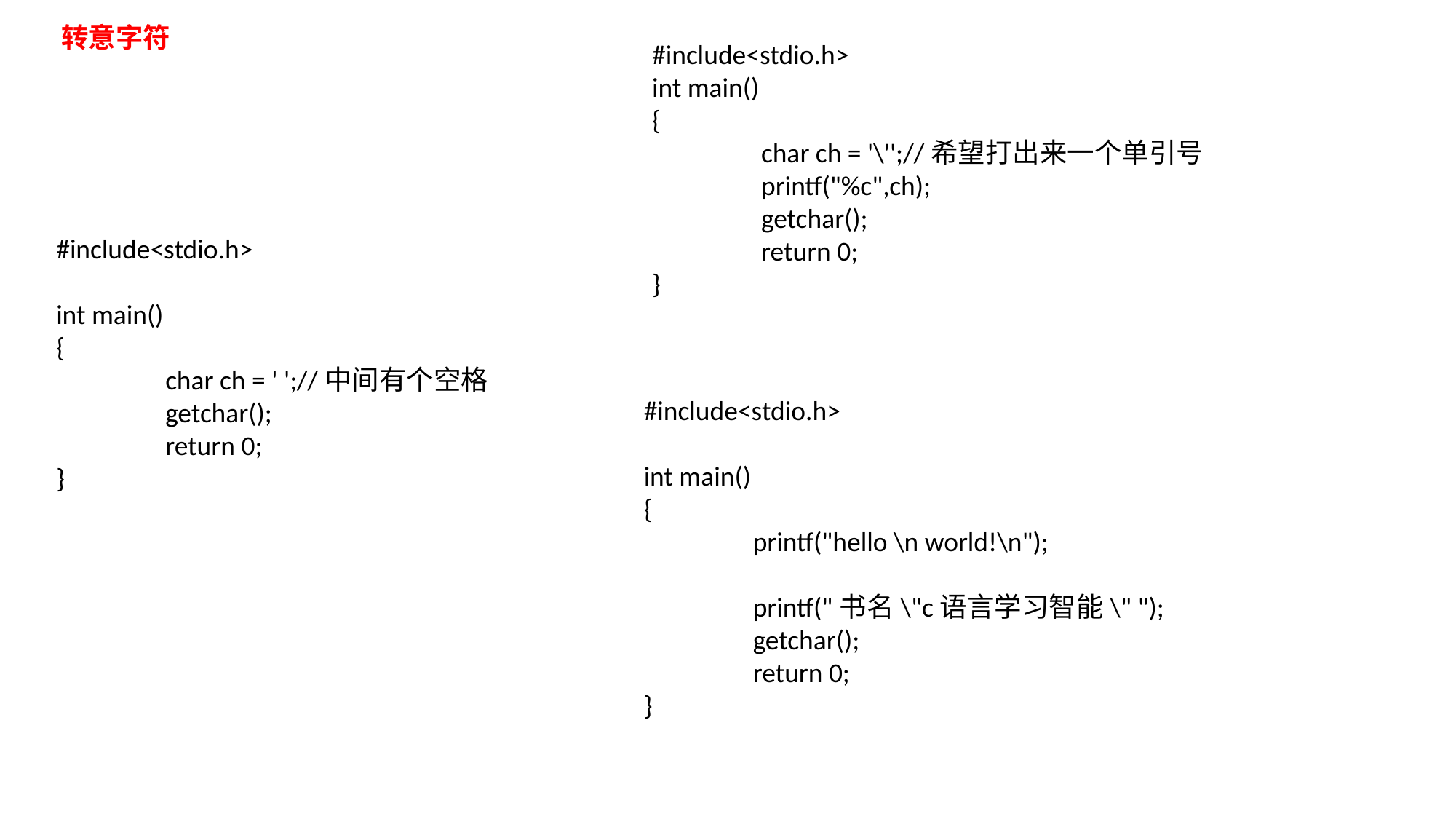

转意字符
#include<stdio.h>
int main()
{
	char ch = '\'';//希望打出来一个单引号
	printf("%c",ch);
	getchar();
	return 0;
}
#include<stdio.h>

int main()
{
	char ch = ' ';//中间有个空格
	getchar();
	return 0;
}
#include<stdio.h>

int main()
{
	printf("hello \n world!\n");

	printf("书名\"c语言学习智能\" ");
	getchar();
	return 0;
}